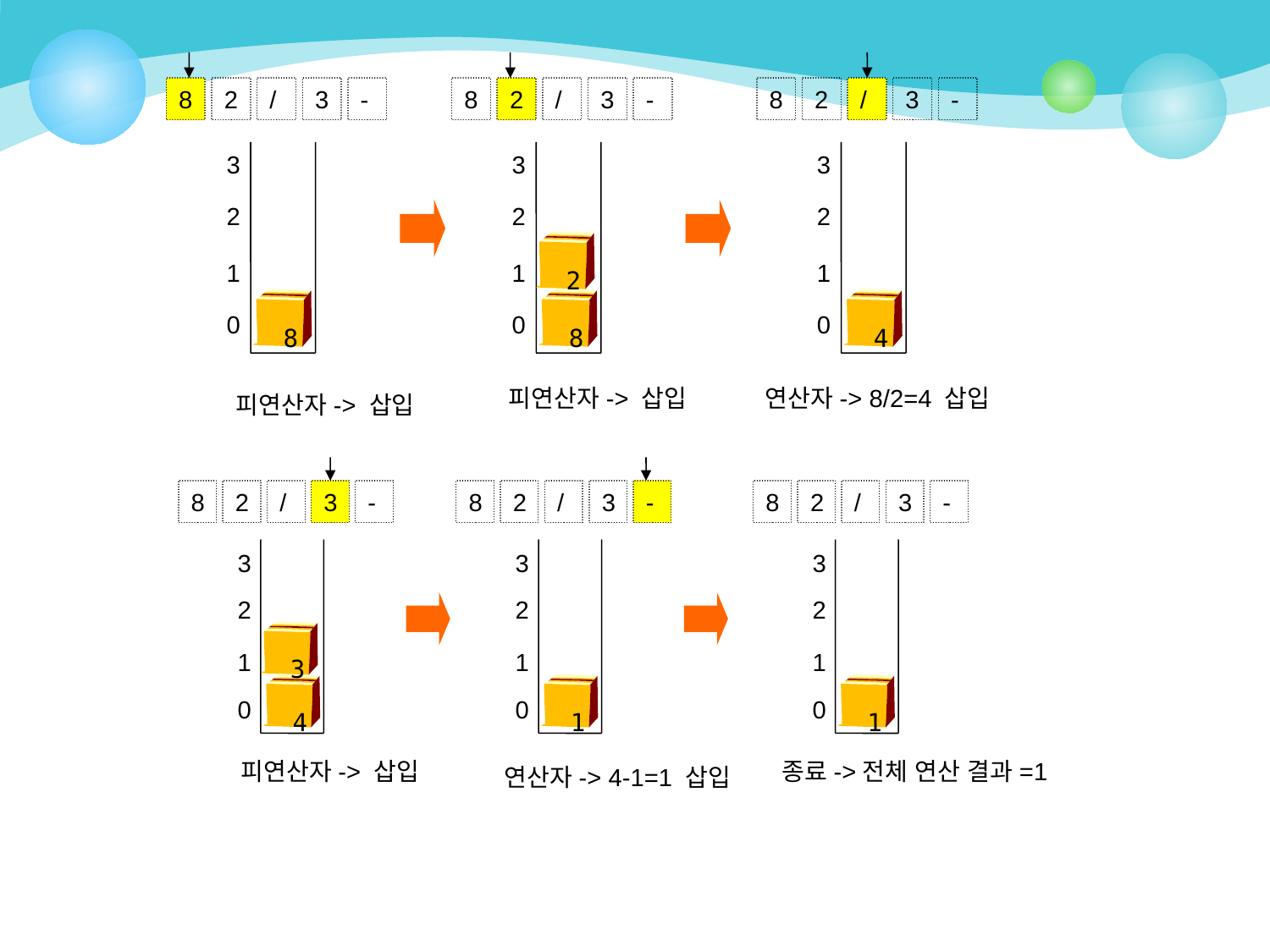

8
2
/
3
-
8
2
/
3
-
8
2
/
3
-

3
3
3
2
2
2

2
1
1
1

8

8

4
0
0
0
피연산자-> 삽입
연산자-> 8/2=4 삽입
피연산자-> 삽입

8
2
/
3
-
8
2
/
3
-
8
2
/
3
-

3
3
3
2
2
2

3
1
1
1

4

1

1
0
0
0
피연산자-> 삽입
종료->전체 연산 결과=1
연산자-> 4-1=1 삽입